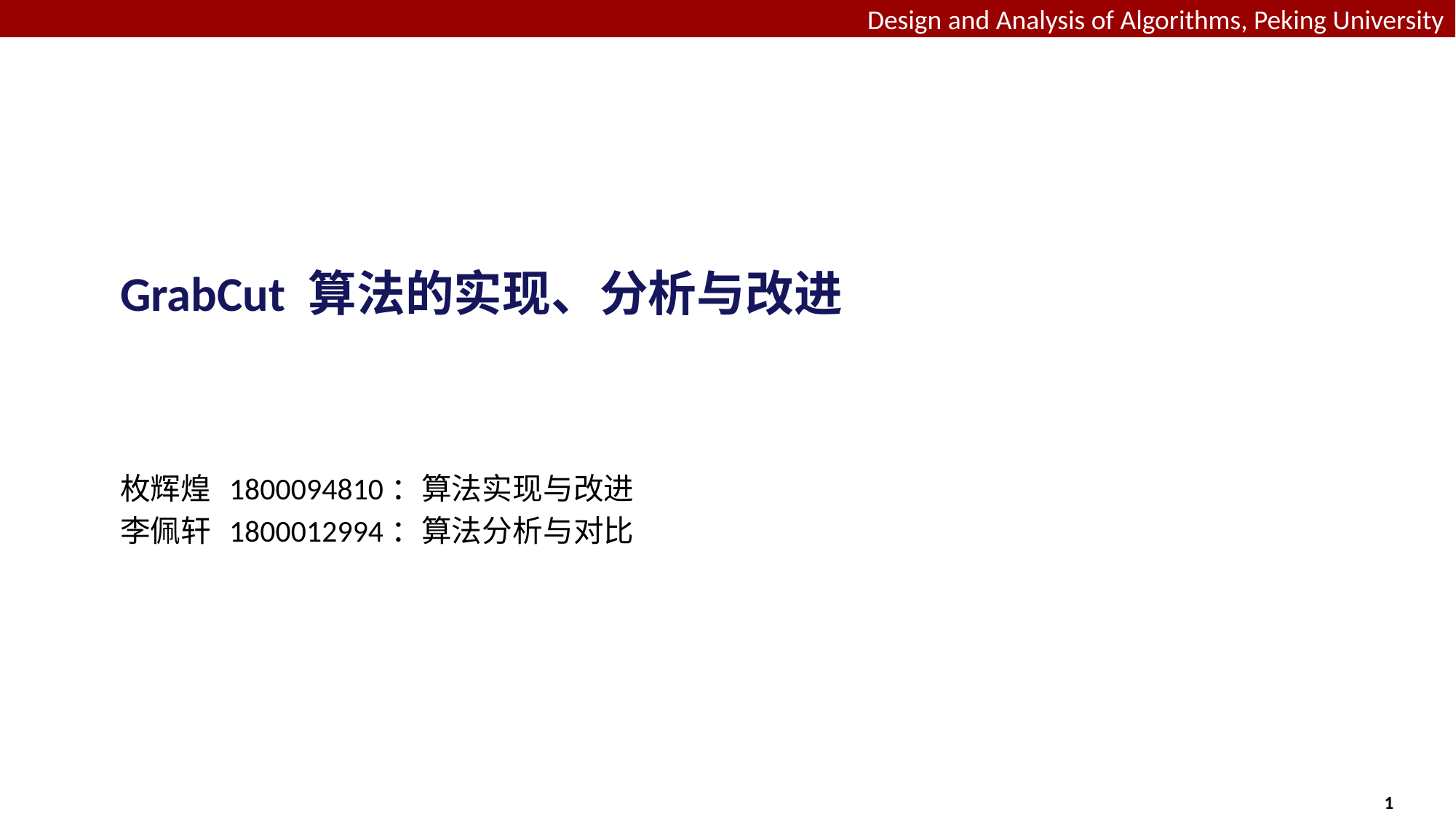

# GrabCut 算法的实现、分析与改进
枚辉煌	1800094810：算法实现与改进
李佩轩	1800012994：算法分析与对比